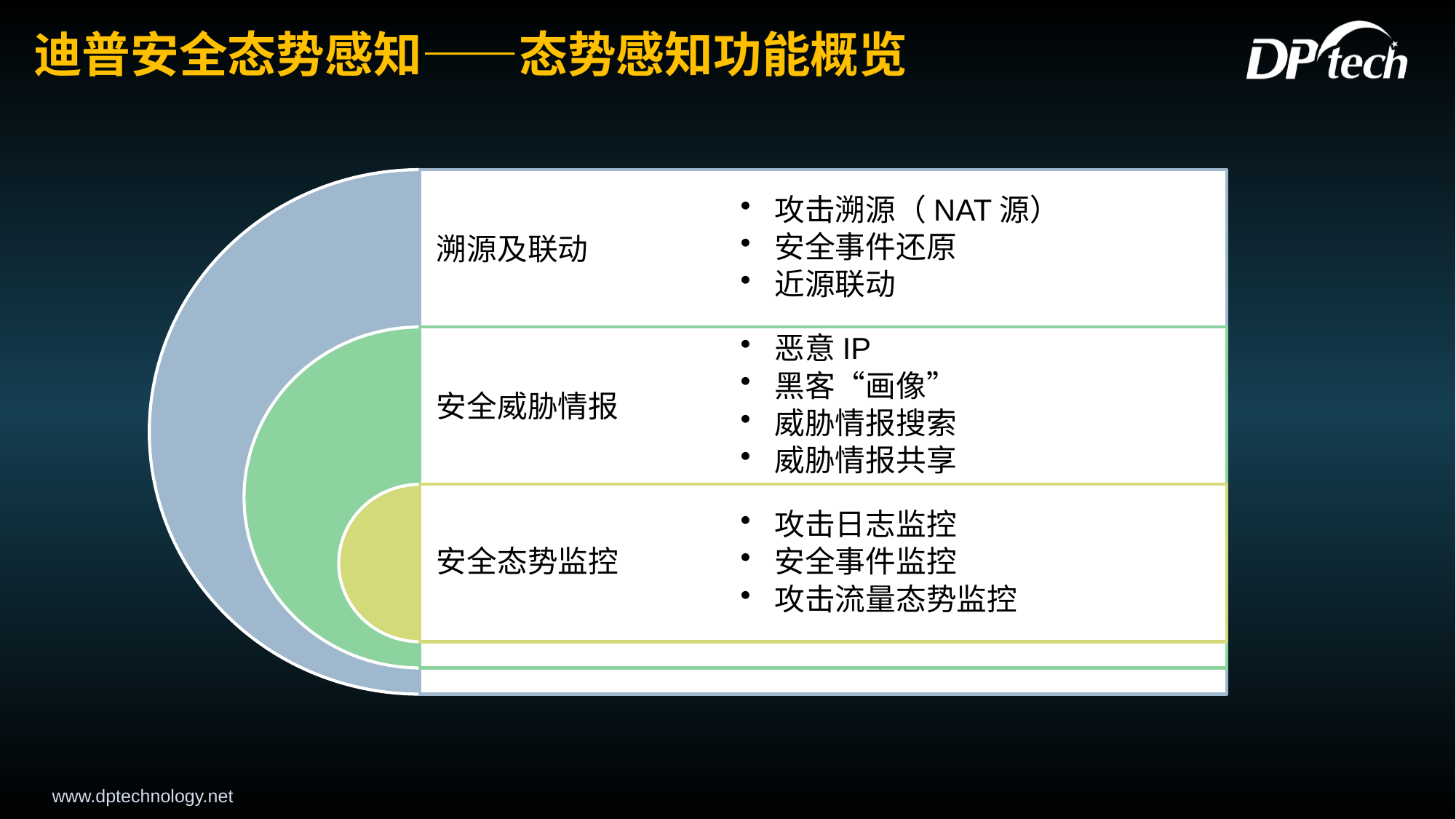

迪普安全态势感知——态势感知功能概览

溯源及联动
攻击溯源（NAT源）
安全事件还原
近源联动

安全威胁情报
恶意IP
黑客“画像”
威胁情报搜索
威胁情报共享

安全态势监控
攻击日志监控
安全事件监控
攻击流量态势监控